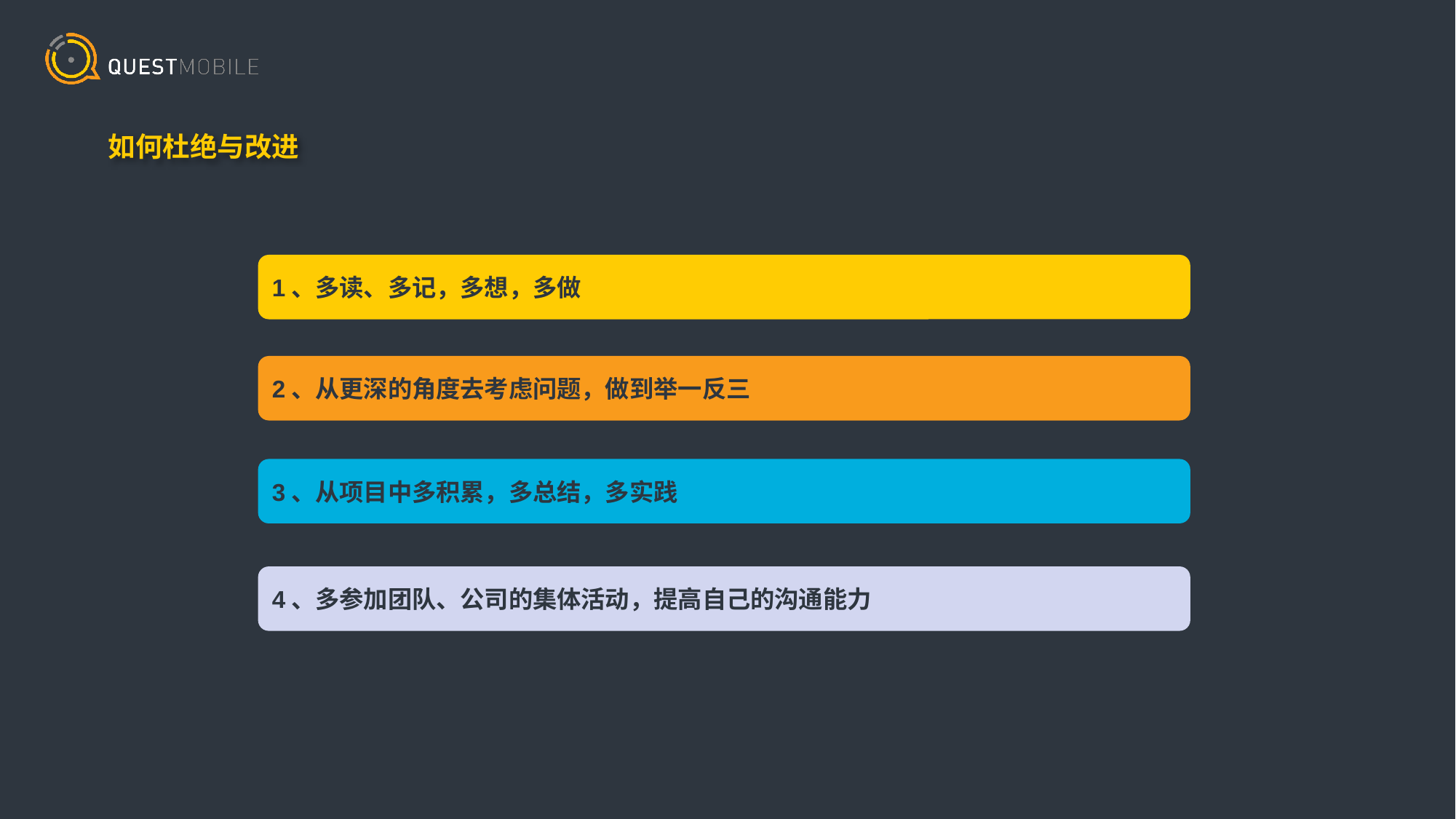

如何杜绝与改进
1、多读、多记，多想，多做
2、从更深的角度去考虑问题，做到举一反三
3、从项目中多积累，多总结，多实践
4、多参加团队、公司的集体活动，提高自己的沟通能力